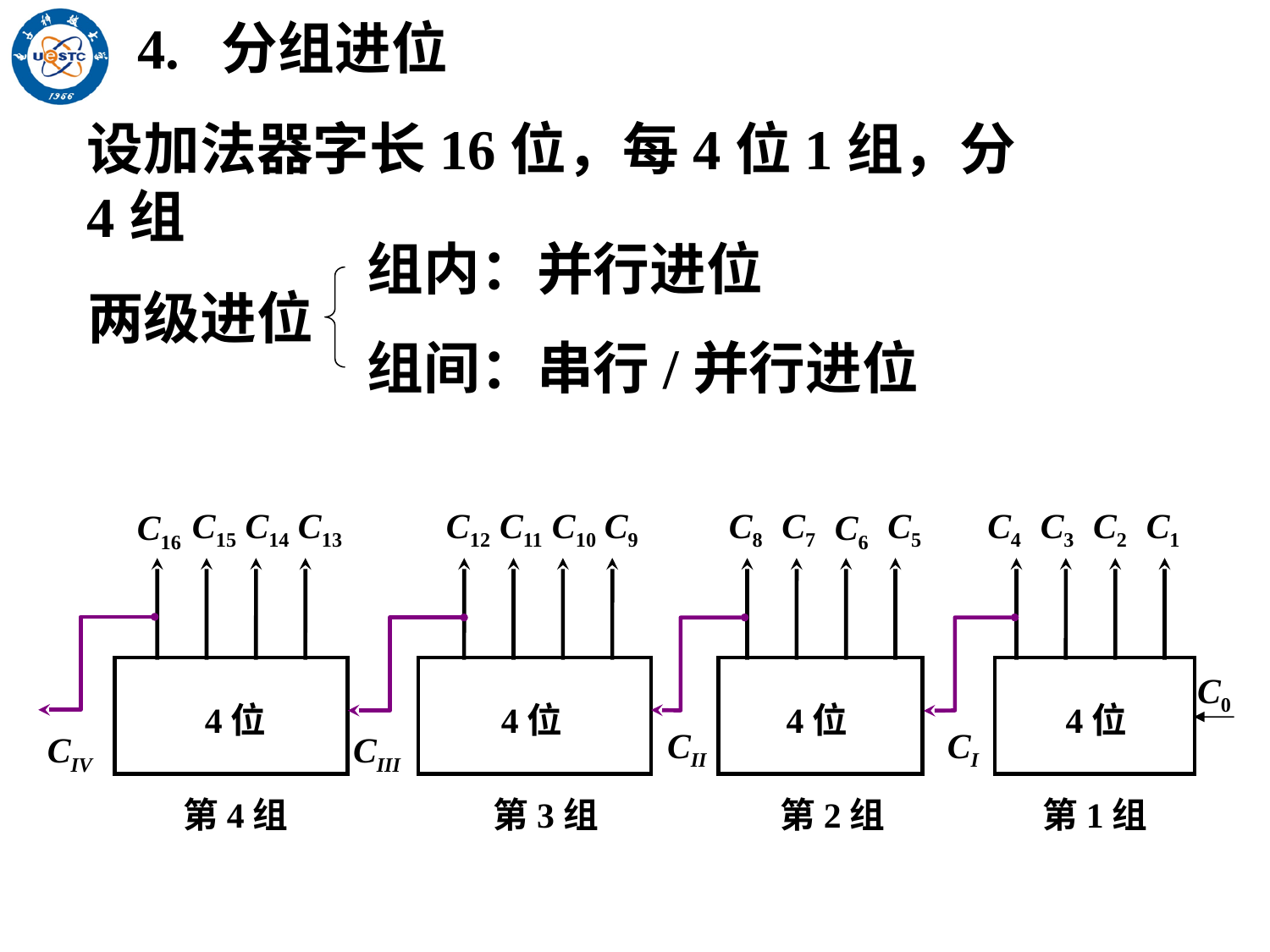

4.  分组进位
设加法器字长16位，每4位1组，分4组
组内：并行进位

两级进位
组间：串行/并行进位
C15
C14
C13
C16
C12
C11
C10
C9
C8
C7
C5
C6
C4
C3
C2
C1

        4位

        4位

      4位

      4位
C0
CII
CI

CIV
CIII
第4组
第3组
第2组
第1组